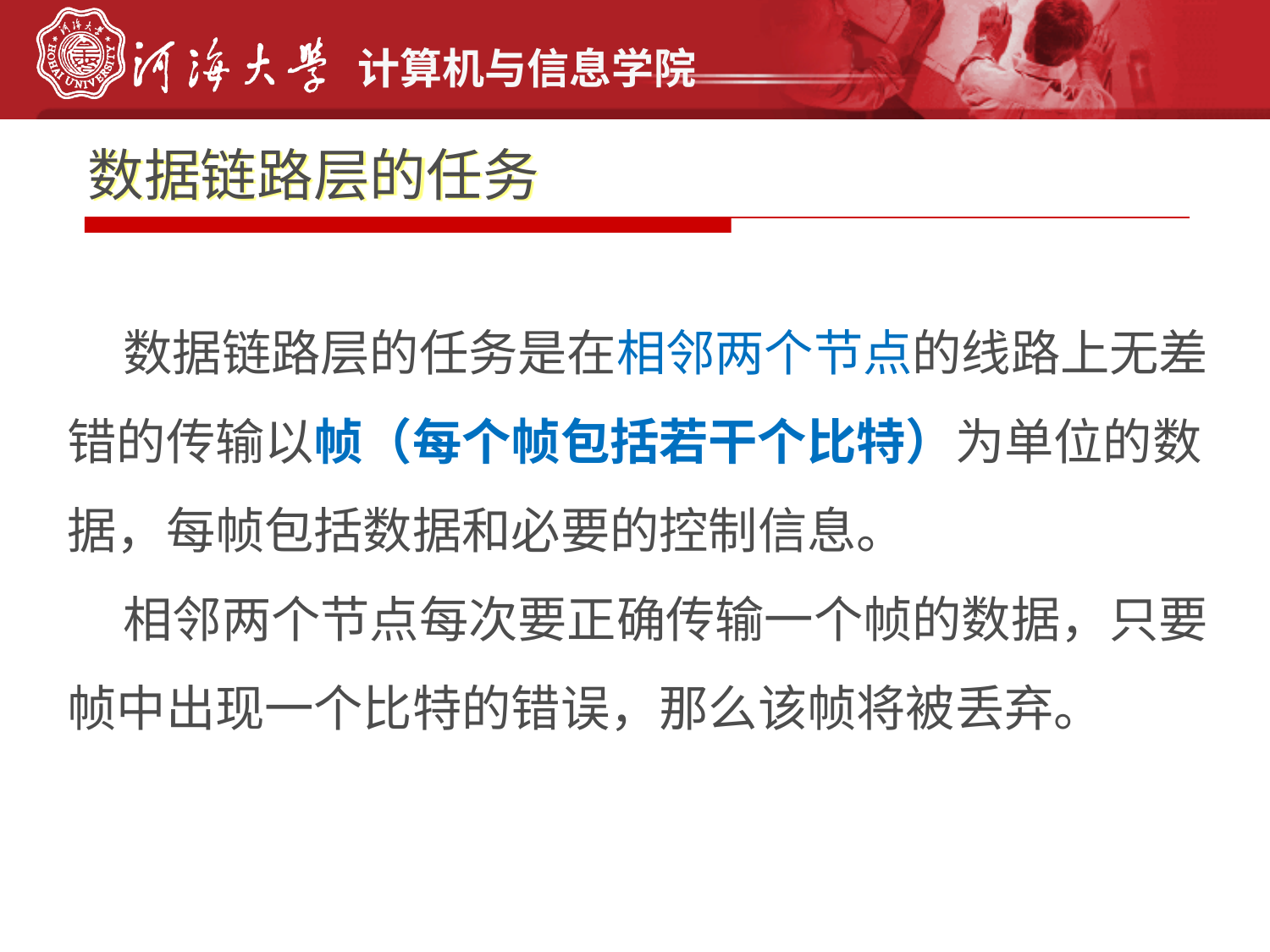

数据链路层的任务
    数据链路层的任务是在相邻两个节点的线路上无差错的传输以帧（每个帧包括若干个比特）为单位的数据，每帧包括数据和必要的控制信息。
    相邻两个节点每次要正确传输一个帧的数据，只要帧中出现一个比特的错误，那么该帧将被丢弃。